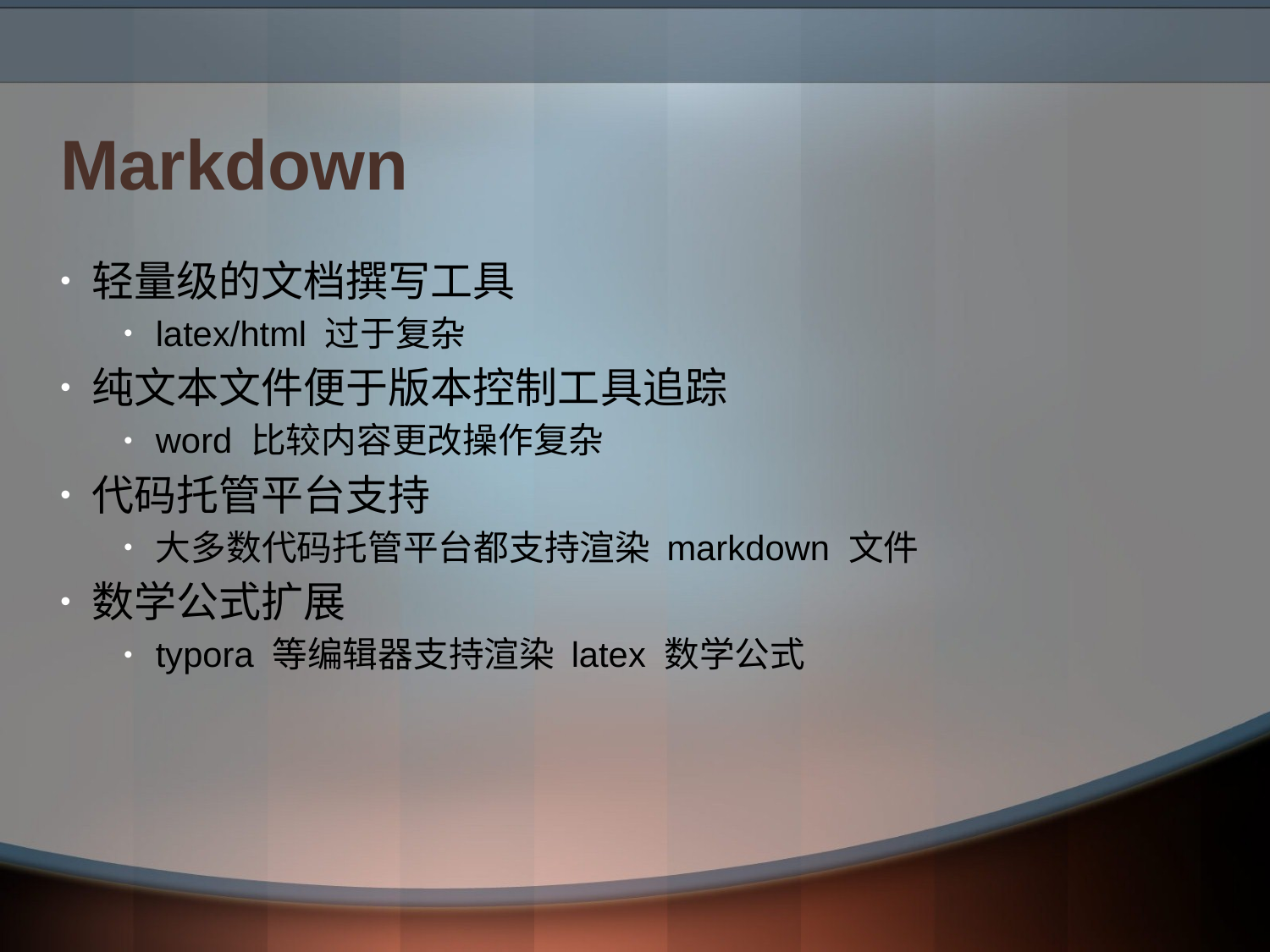

# Markdown
轻量级的文档撰写工具
latex/html 过于复杂
纯文本文件便于版本控制工具追踪
word 比较内容更改操作复杂
代码托管平台支持
大多数代码托管平台都支持渲染 markdown 文件
数学公式扩展
typora 等编辑器支持渲染 latex 数学公式